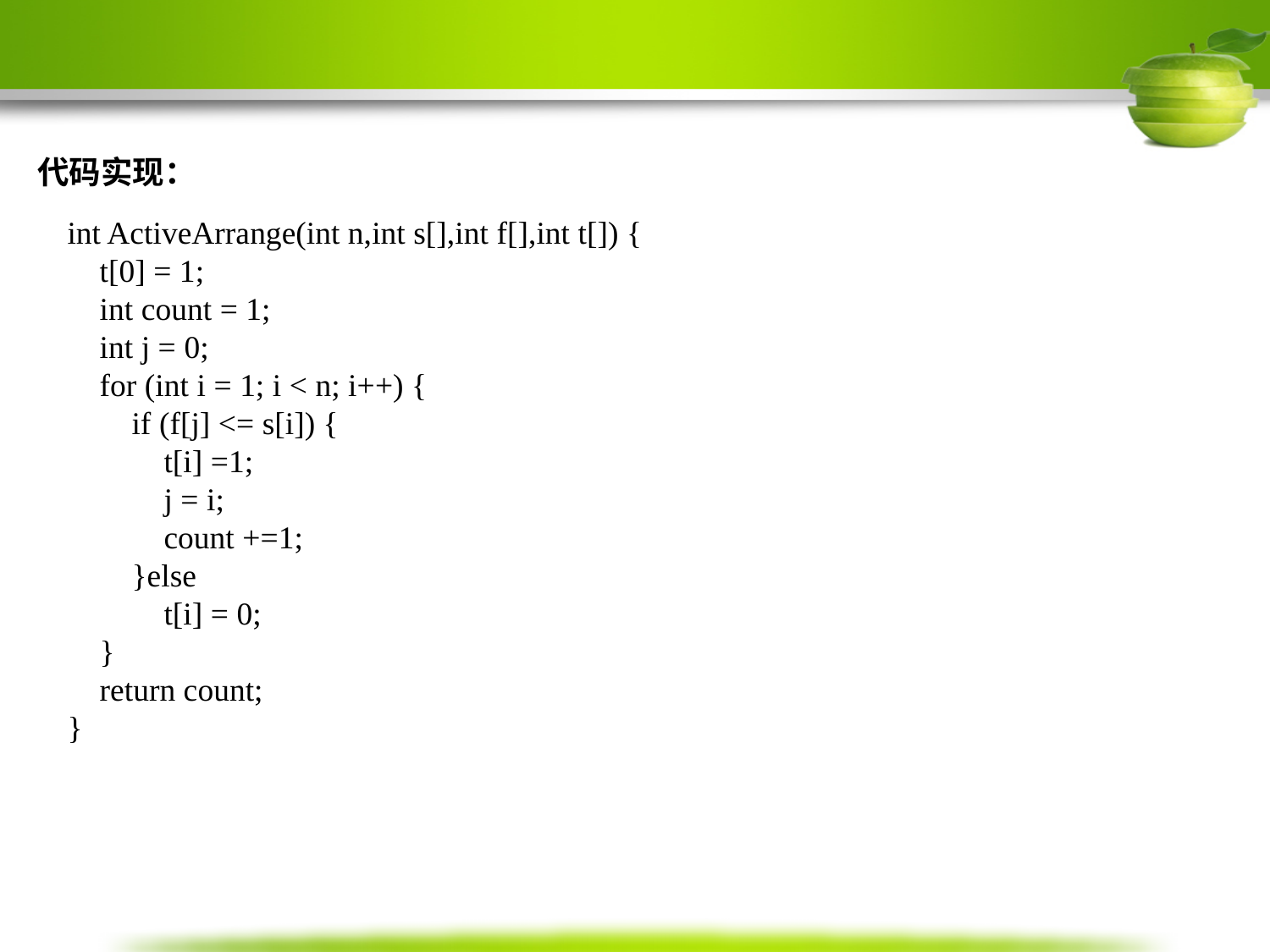

代码实现：
int ActiveArrange(int n,int s[],int f[],int t[]) {
    t[0] = 1;
    int count = 1;
    int j = 0;
    for (int i = 1; i < n; i++) {
        if (f[j] <= s[i]) {
            t[i] =1;
            j = i;
            count +=1;
        }else
            t[i] = 0;
    }
    return count;
}